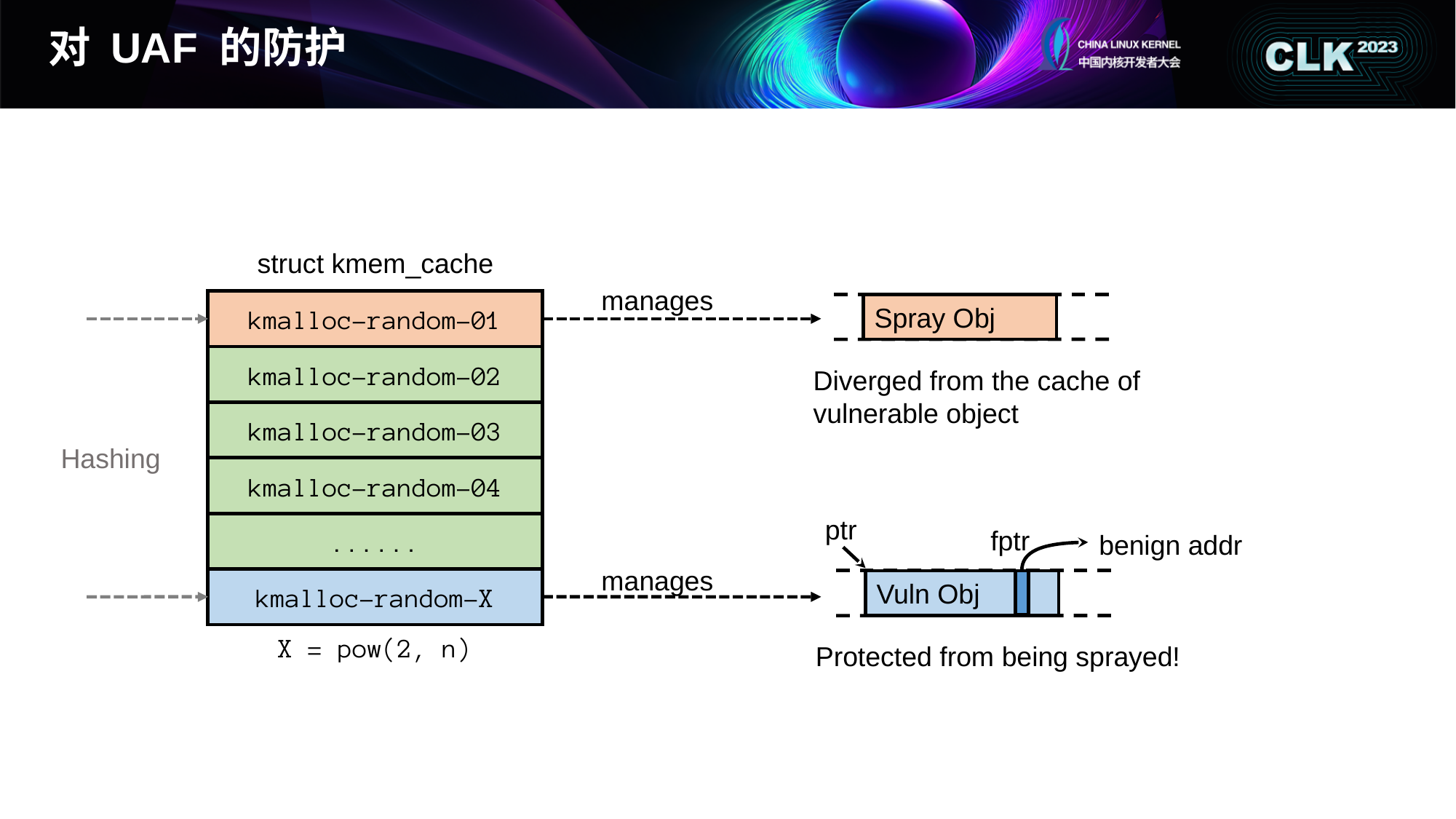

# 对 UAF 的防护

struct kmem_cache
kmalloc-random-01
kmalloc-random-02
kmalloc-random-03
kmalloc-random-04
......
kmalloc-random-X
X = pow(2, n)
manages
Spray Obj
Diverged from the cache of vulnerable object
Hashing
ptr
Vuln Obj
Protected from being sprayed!

fptr
benign addr
manages